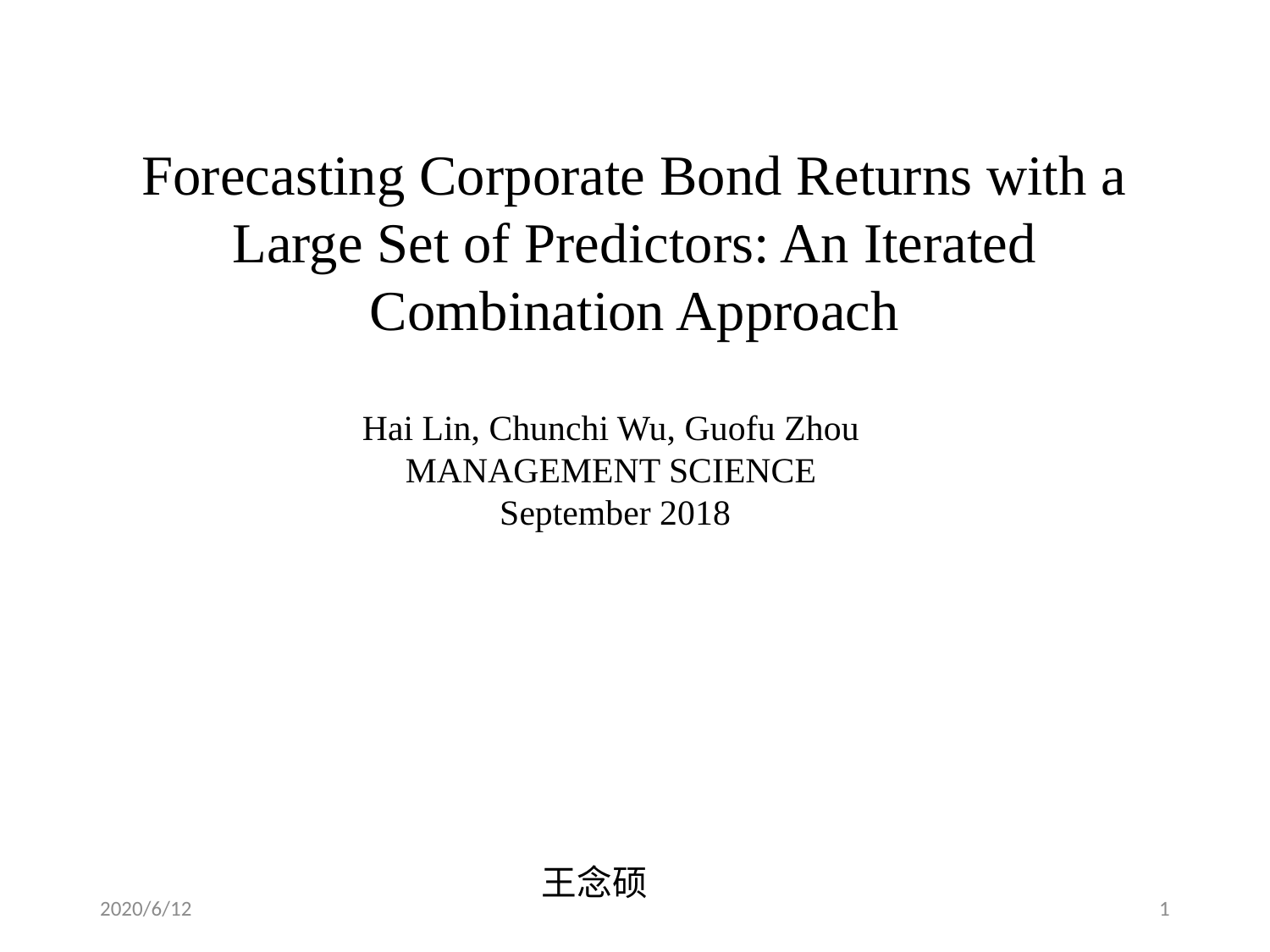

Forecasting Corporate Bond Returns with a Large Set of Predictors: An Iterated Combination Approach
Hai Lin, Chunchi Wu, Guofu Zhou
MANAGEMENT SCIENCE
September 2018
王念硕
2020/6/12
1